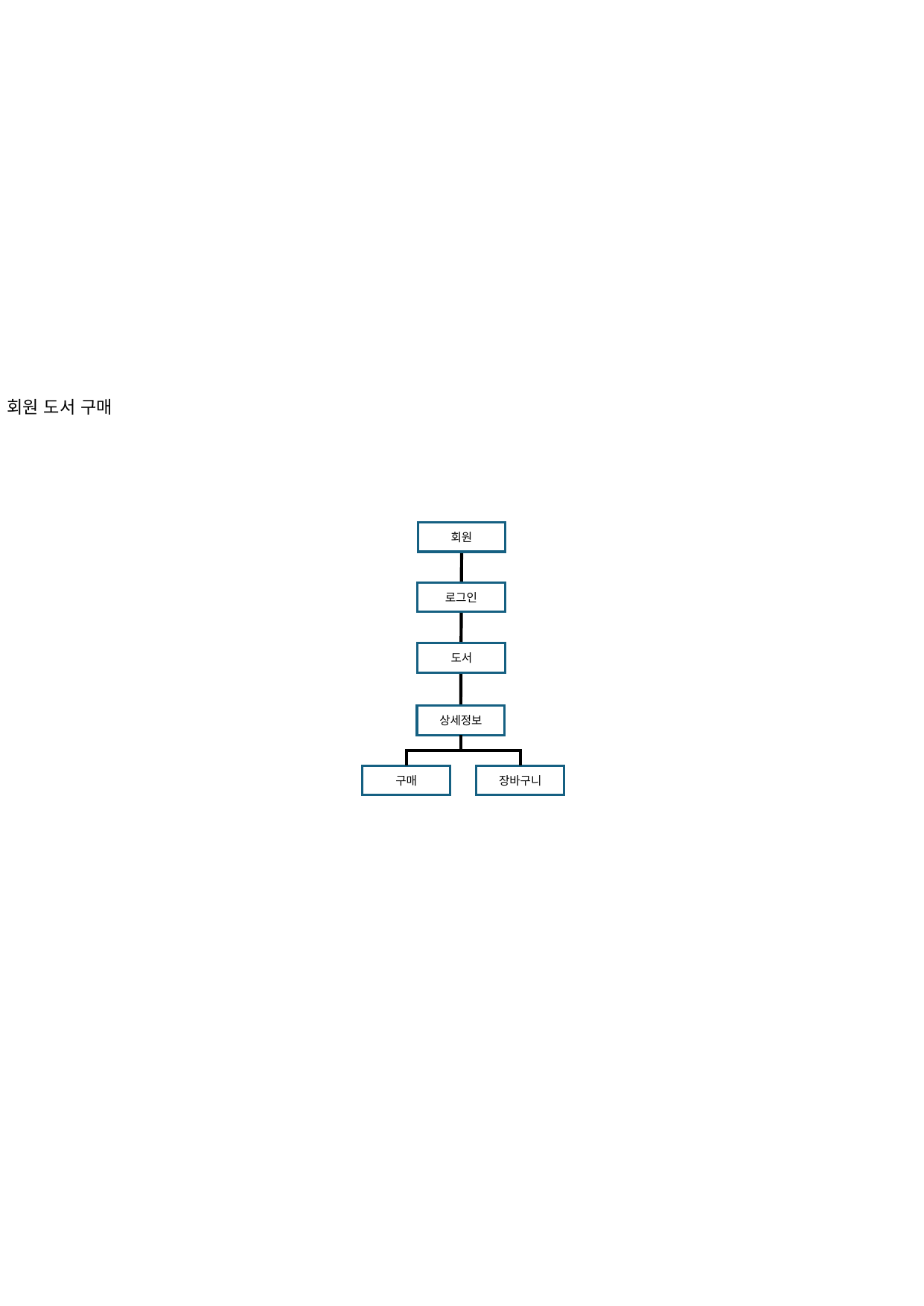

회원 도서 구매
회원
로그인
도서​
상세정보
구매
장바구니